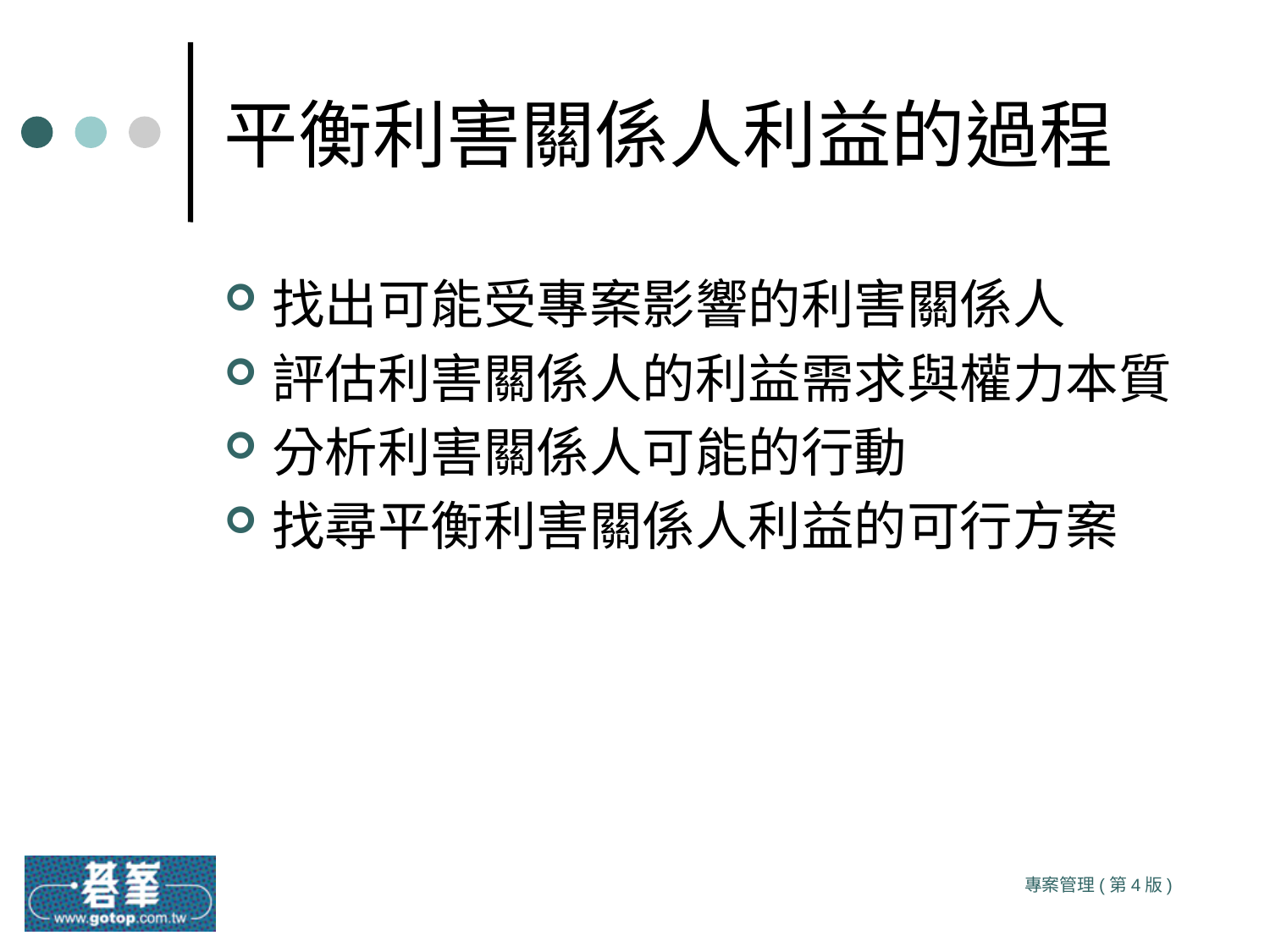

# 平衡利害關係人利益的過程
找出可能受專案影響的利害關係人
評估利害關係人的利益需求與權力本質
分析利害關係人可能的行動
找尋平衡利害關係人利益的可行方案
專案管理(第4版)